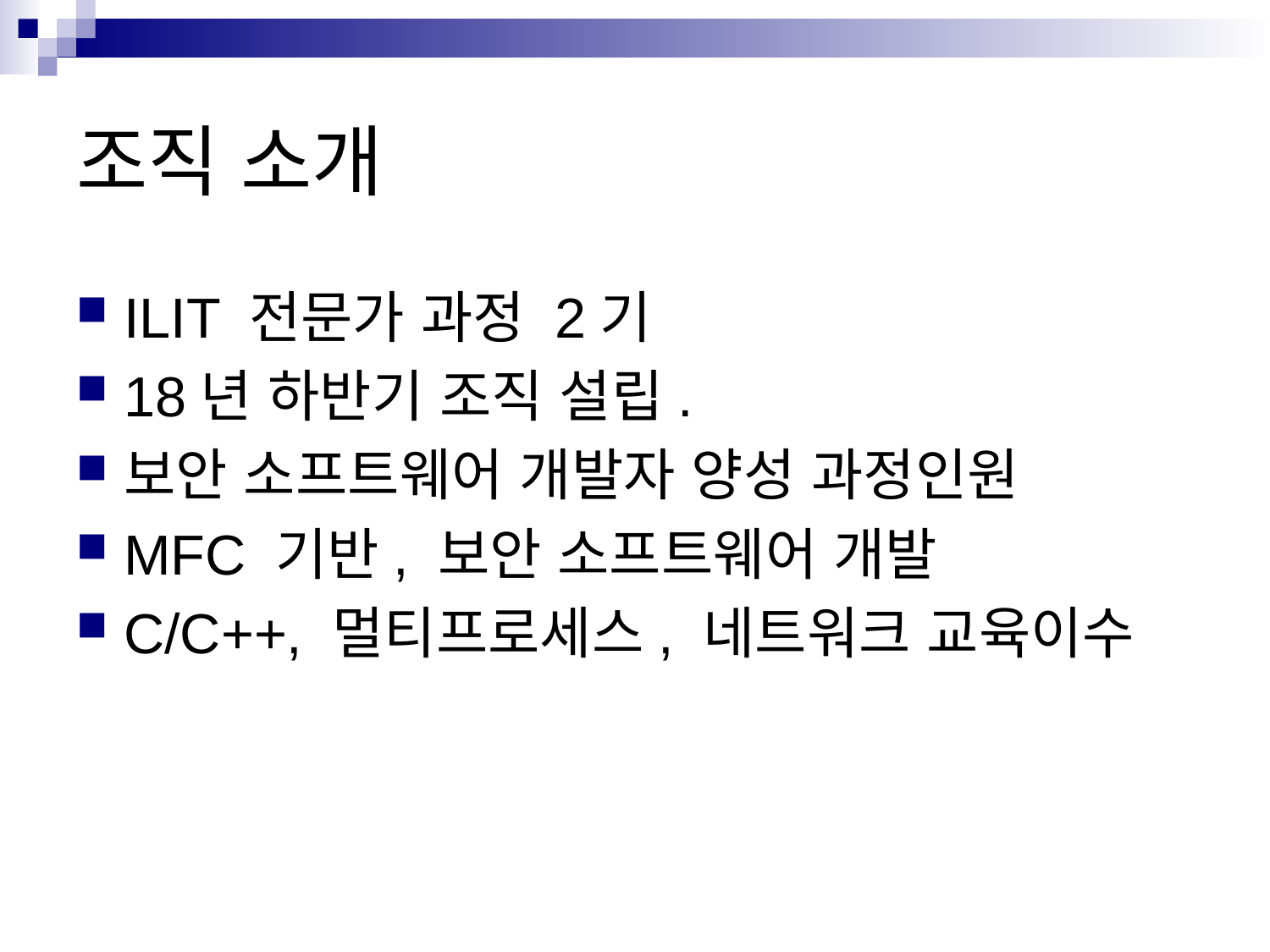

# 조직 소개
ILIT 전문가 과정 2기
18년 하반기 조직 설립.
보안 소프트웨어 개발자 양성 과정인원
MFC 기반, 보안 소프트웨어 개발
C/C++, 멀티프로세스, 네트워크 교육이수